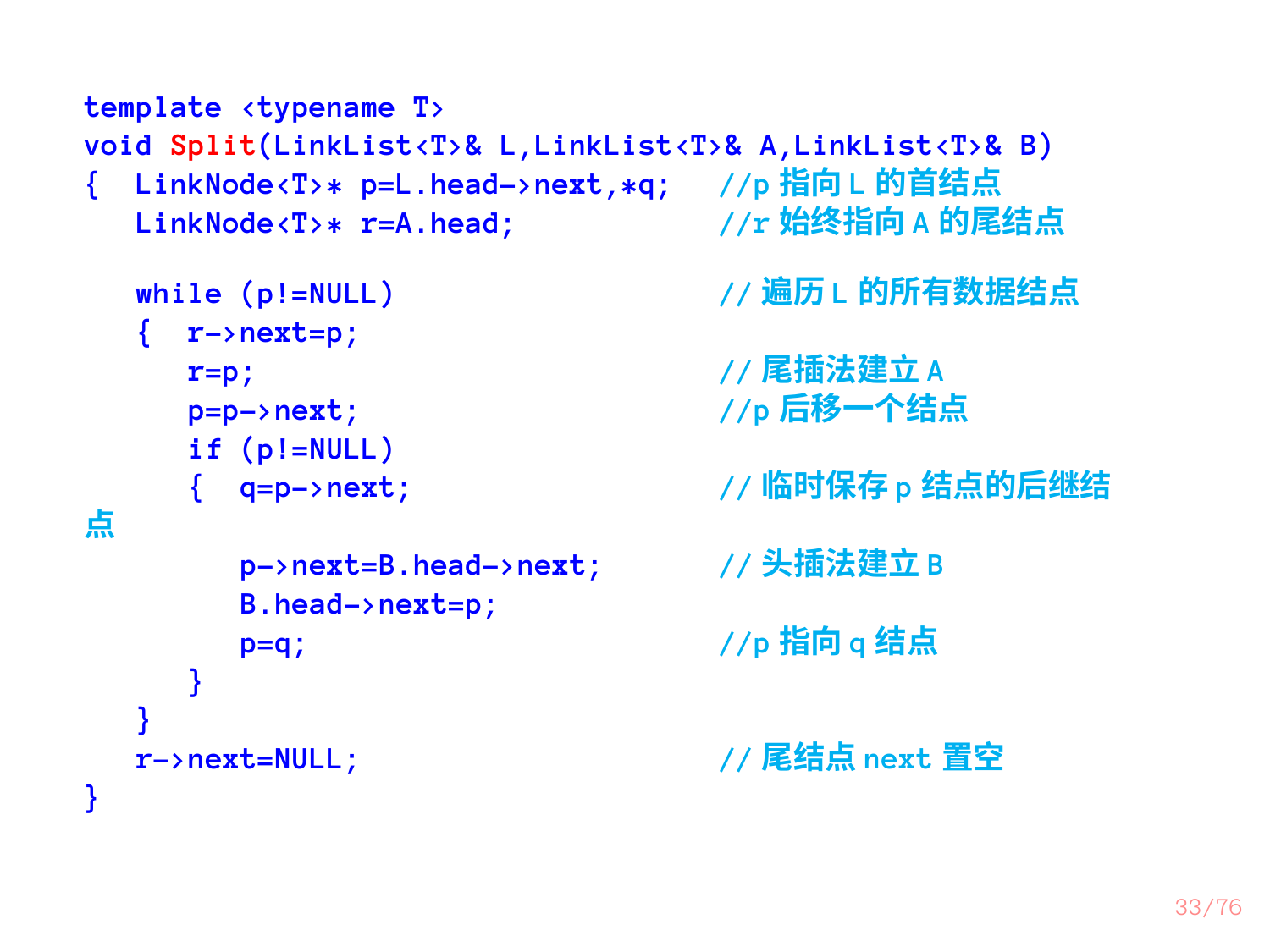

template <typename T>
void Split(LinkList<T>& L,LinkList<T>& A,LinkList<T>& B)
{  LinkNode<T>* p=L.head->next,*q;	//p指向L的首结点
   LinkNode<T>* r=A.head;		//r始终指向A的尾结点
   while (p!=NULL)			//遍历L的所有数据结点
   {  r->next=p;
      r=p;				//尾插法建立A
      p=p->next;			//p后移一个结点
      if (p!=NULL)
      {  q=p->next;			//临时保存p结点的后继结点
         p->next=B.head->next;	//头插法建立B
         B.head->next=p;
         p=q;				//p指向q结点
      }
   }
   r->next=NULL;			//尾结点next置空
}
33/76